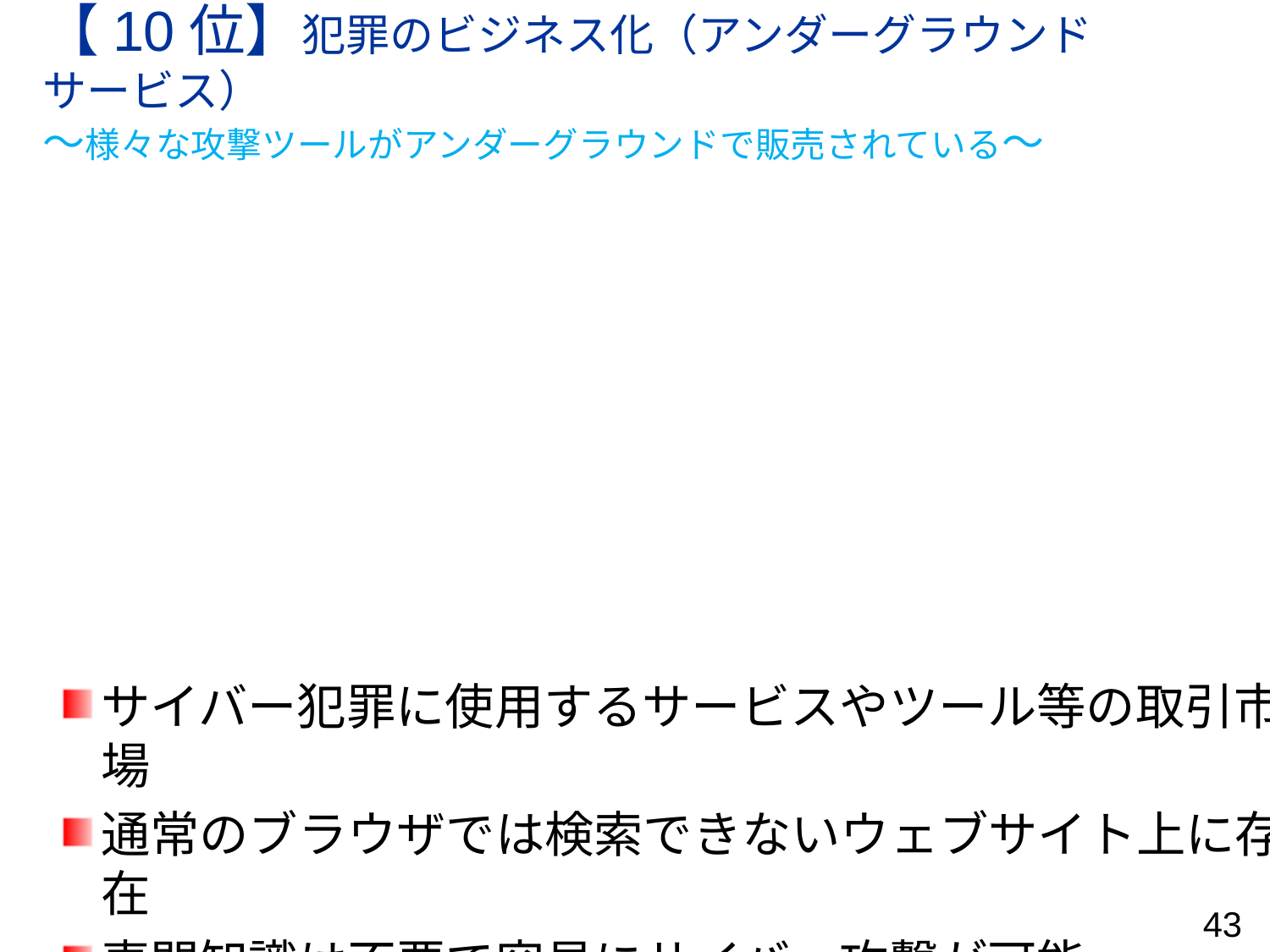

# 【10位】犯罪のビジネス化（アンダーグラウンドサービス） ～様々な攻撃ツールがアンダーグラウンドで販売されている～
サイバー犯罪に使用するサービスやツール等の取引市場
通常のブラウザでは検索できないウェブサイト上に存在
専門知識は不要で容易にサイバー攻撃が可能

43